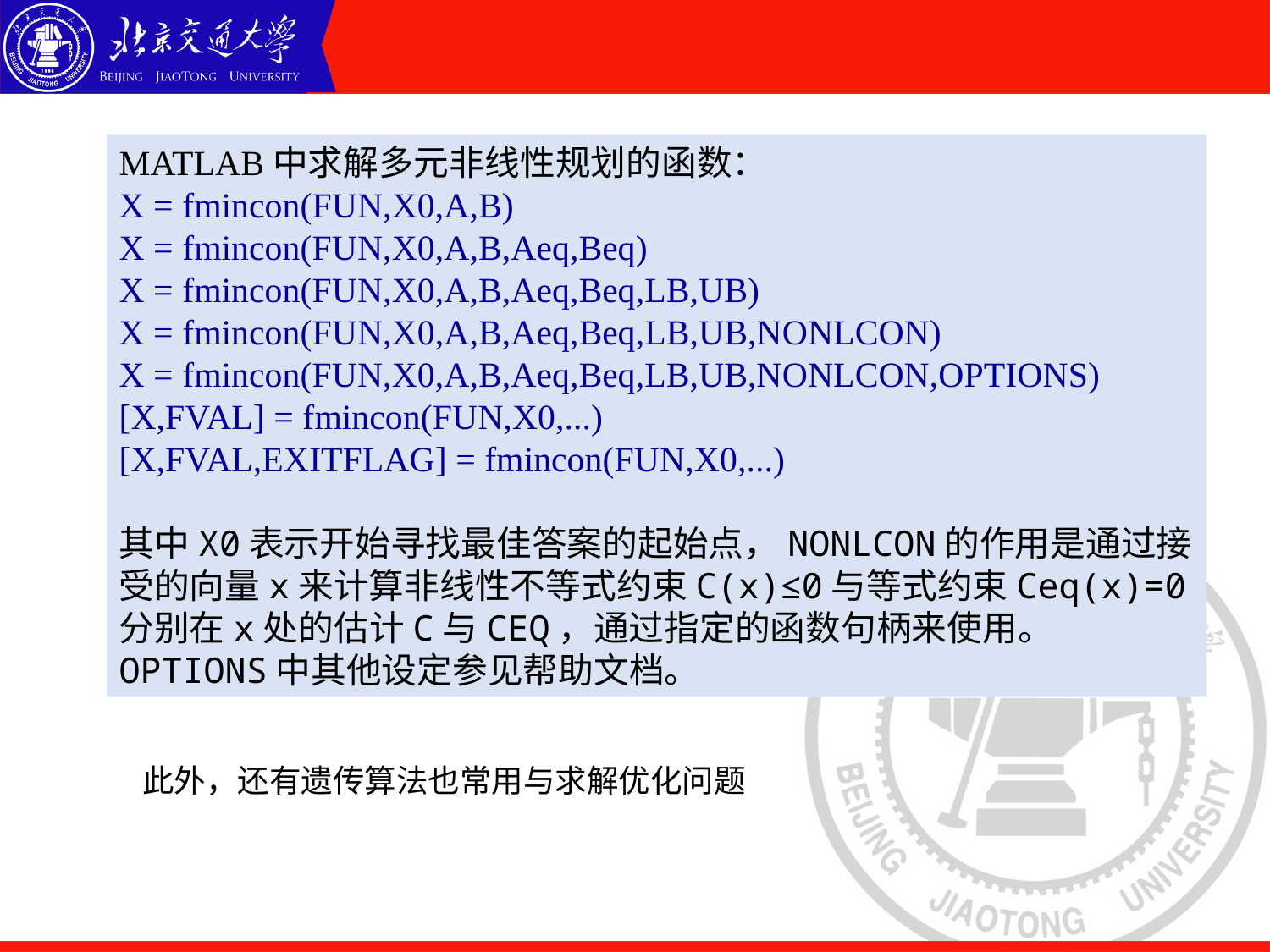

MATLAB中求解多元非线性规划的函数：
X = fmincon(FUN,X0,A,B)
X = fmincon(FUN,X0,A,B,Aeq,Beq)
X = fmincon(FUN,X0,A,B,Aeq,Beq,LB,UB)
X = fmincon(FUN,X0,A,B,Aeq,Beq,LB,UB,NONLCON)
X = fmincon(FUN,X0,A,B,Aeq,Beq,LB,UB,NONLCON,OPTIONS)
[X,FVAL] = fmincon(FUN,X0,...)
[X,FVAL,EXITFLAG] = fmincon(FUN,X0,...)

其中X0表示开始寻找最佳答案的起始点，NONLCON的作用是通过接受的向量x来计算非线性不等式约束C(x)≤0与等式约束Ceq(x)=0分别在x处的估计C与CEQ，通过指定的函数句柄来使用。
OPTIONS中其他设定参见帮助文档。
此外，还有遗传算法也常用与求解优化问题